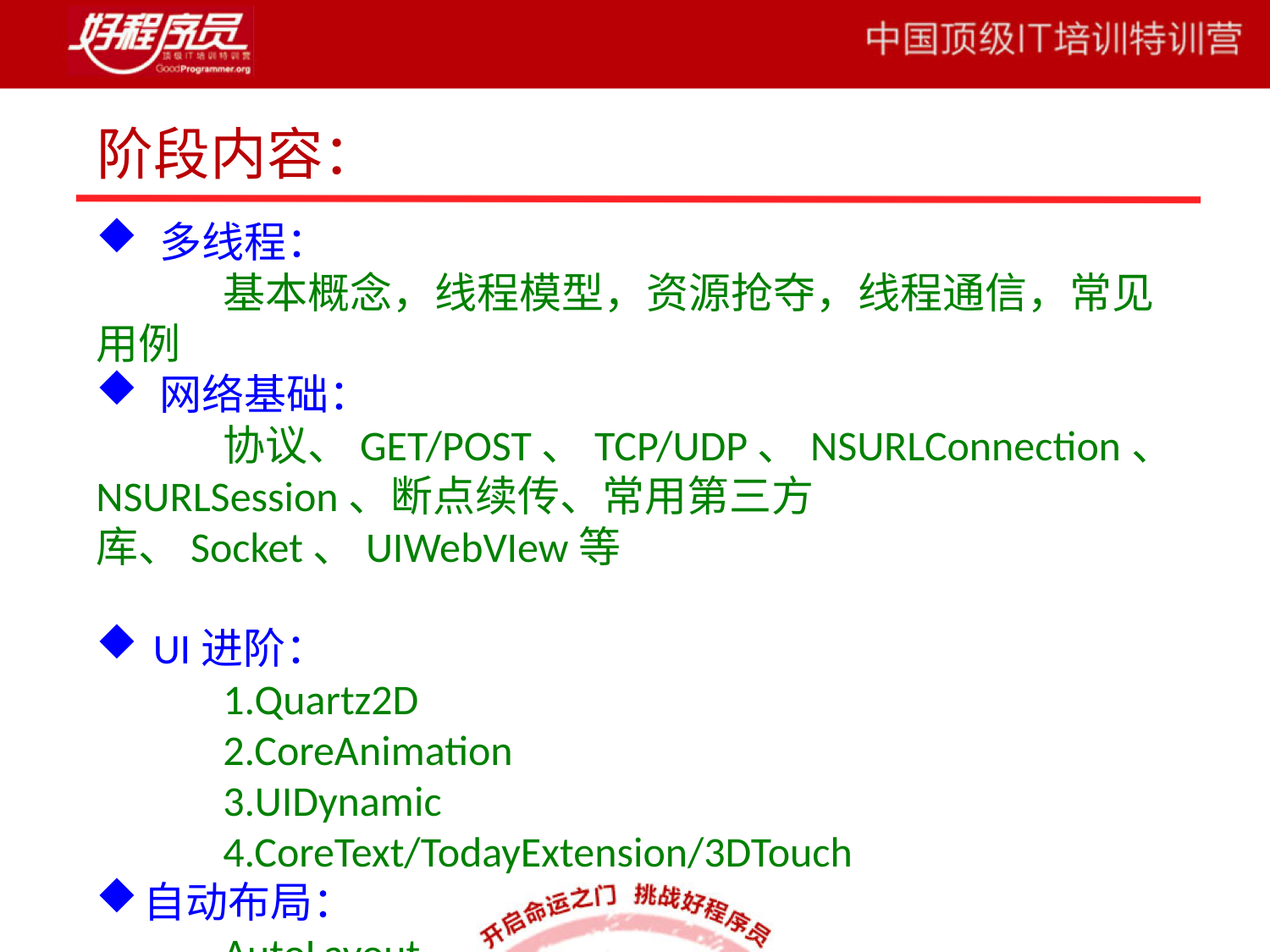

阶段内容：
多线程：
	基本概念，线程模型，资源抢夺，线程通信，常见用例
网络基础：
	协议、GET/POST、TCP/UDP、NSURLConnection、NSURLSession、断点续传、常用第三方库、Socket、UIWebVIew等

 UI进阶：
	1.Quartz2D
	2.CoreAnimation
	3.UIDynamic
	4.CoreText/TodayExtension/3DTouch
自动布局：
	AutoLayout